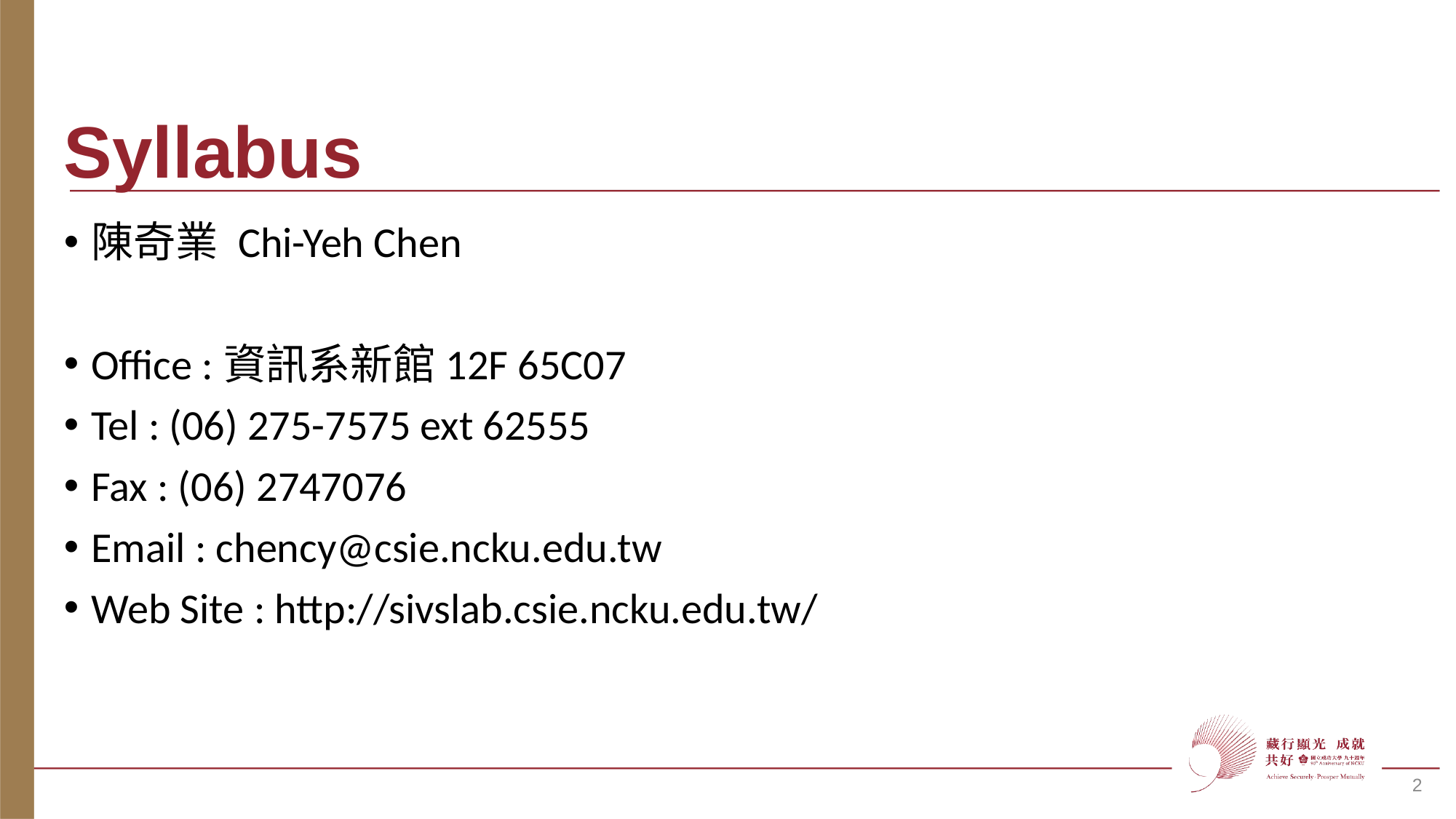

# Syllabus
陳奇業 Chi-Yeh Chen

Office :資訊系新館12F 65C07
Tel : (06) 275-7575 ext 62555
Fax : (06) 2747076
Email : chency@csie.ncku.edu.tw
Web Site : http://sivslab.csie.ncku.edu.tw/

2